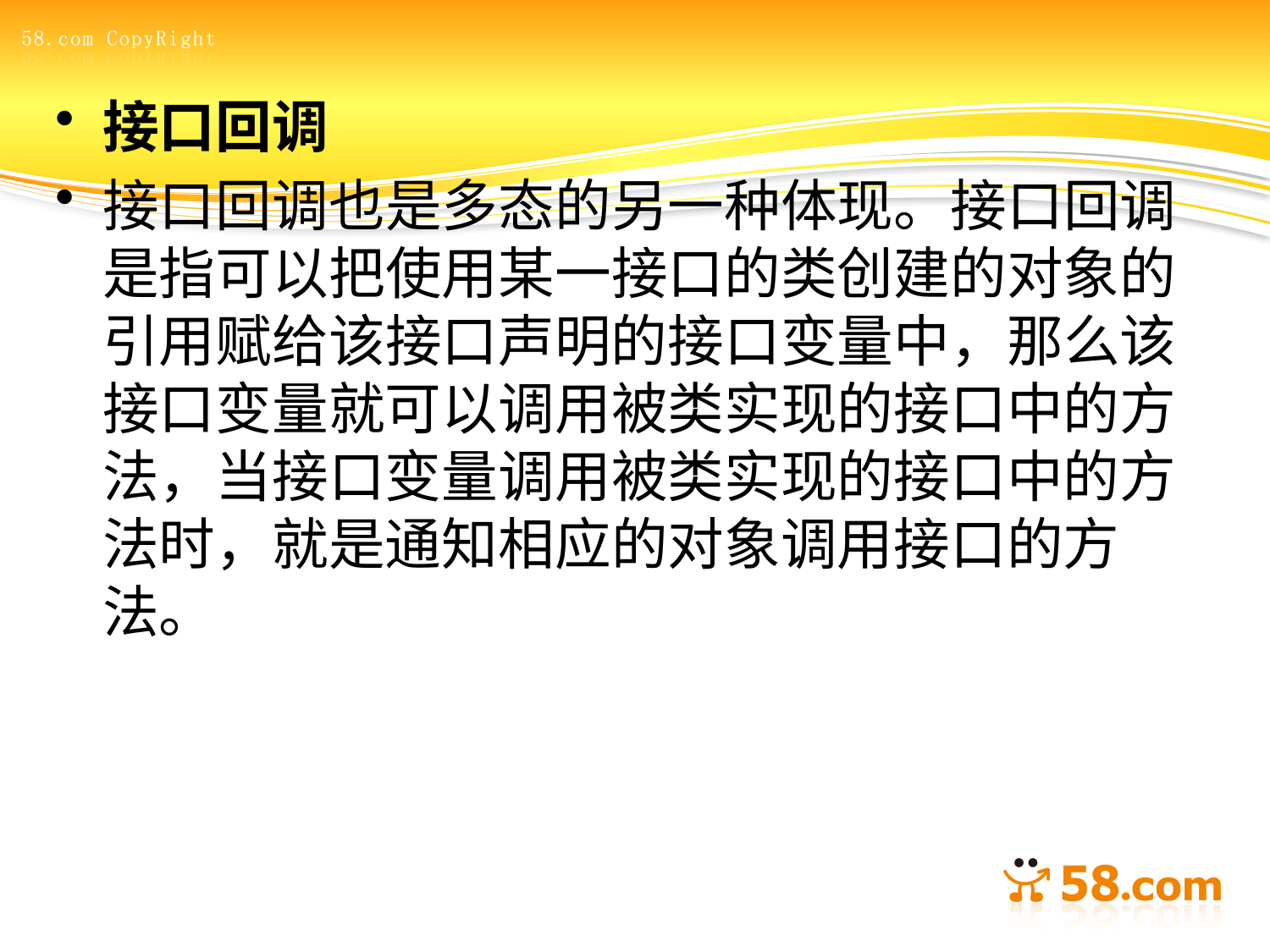

接口回调
接口回调也是多态的另一种体现。接口回调是指可以把使用某一接口的类创建的对象的引用赋给该接口声明的接口变量中，那么该接口变量就可以调用被类实现的接口中的方法，当接口变量调用被类实现的接口中的方法时，就是通知相应的对象调用接口的方法。